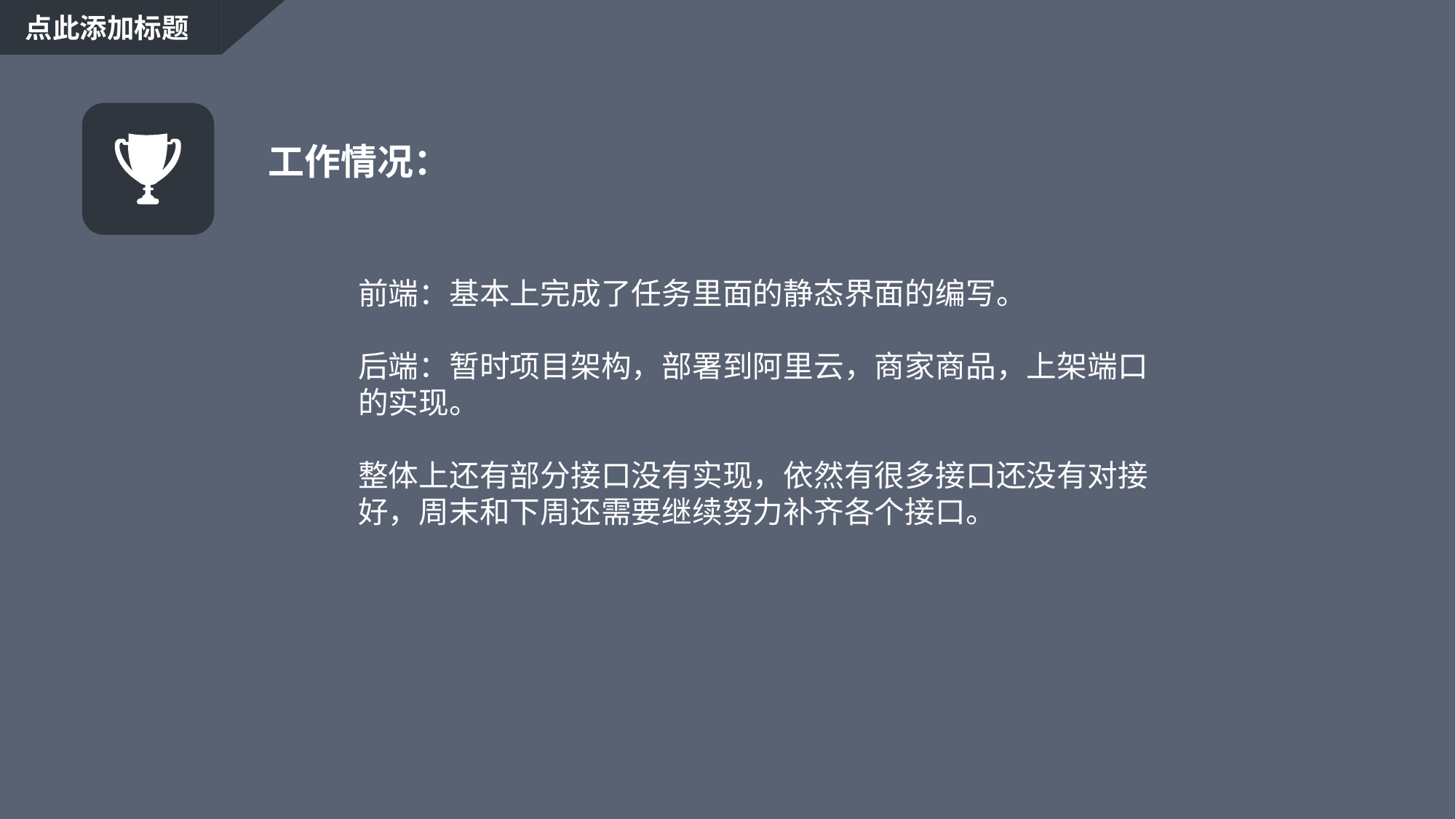

点此添加标题

工作情况：

前端：基本上完成了任务里面的静态界面的编写。

后端：暂时项目架构，部署到阿里云，商家商品，上架端口的实现。

整体上还有部分接口没有实现，依然有很多接口还没有对接好，周末和下周还需要继续努力补齐各个接口。